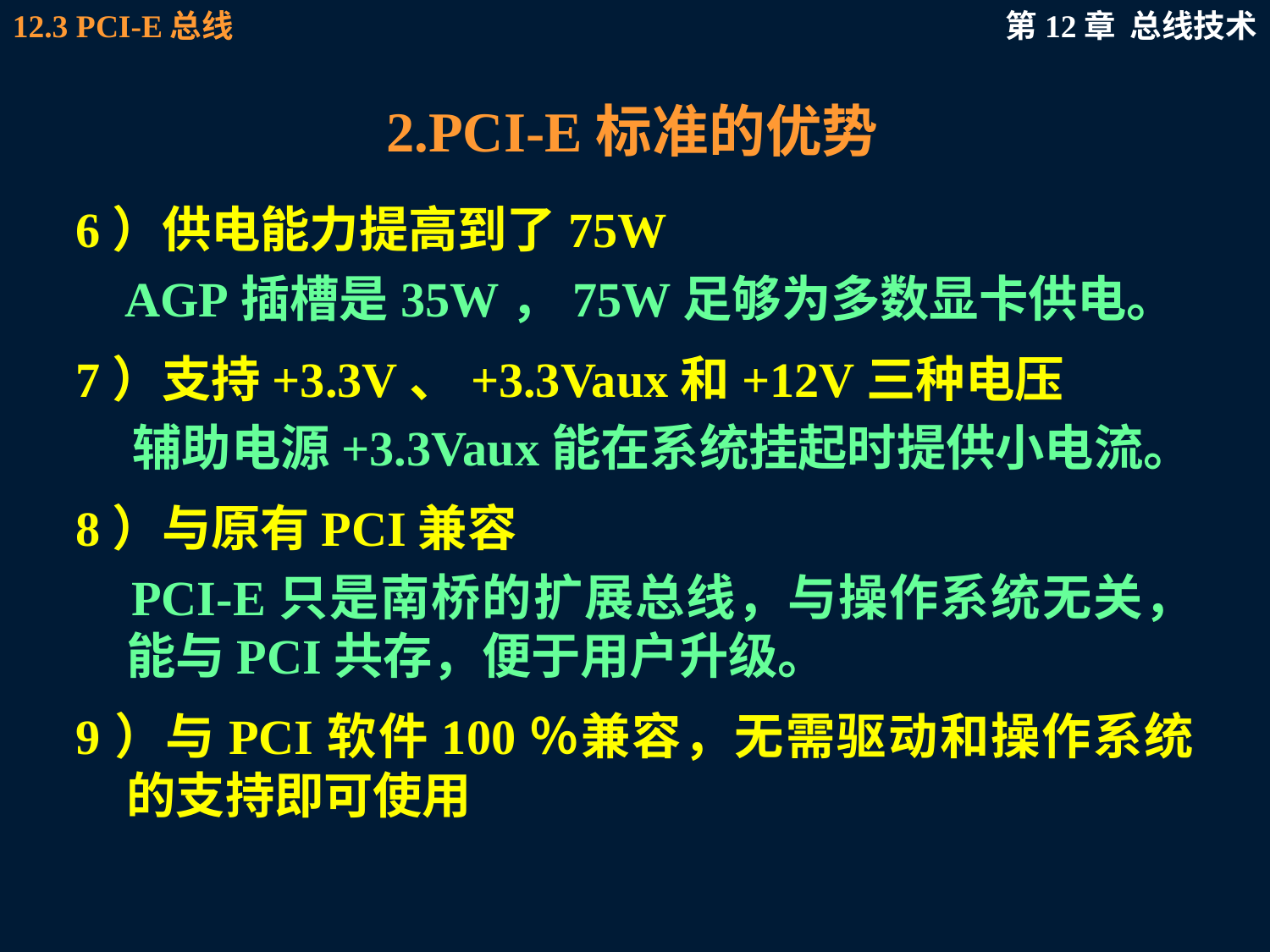

# 2.PCI-E标准的优势
6）供电能力提高到了75W
    AGP插槽是35W，75W足够为多数显卡供电。
7）支持+3.3V、+3.3Vaux和+12V三种电压
    辅助电源+3.3Vaux能在系统挂起时提供小电流。
8）与原有PCI兼容
    PCI-E只是南桥的扩展总线，与操作系统无关，能与PCI共存，便于用户升级。
9）与PCI软件100％兼容，无需驱动和操作系统的支持即可使用